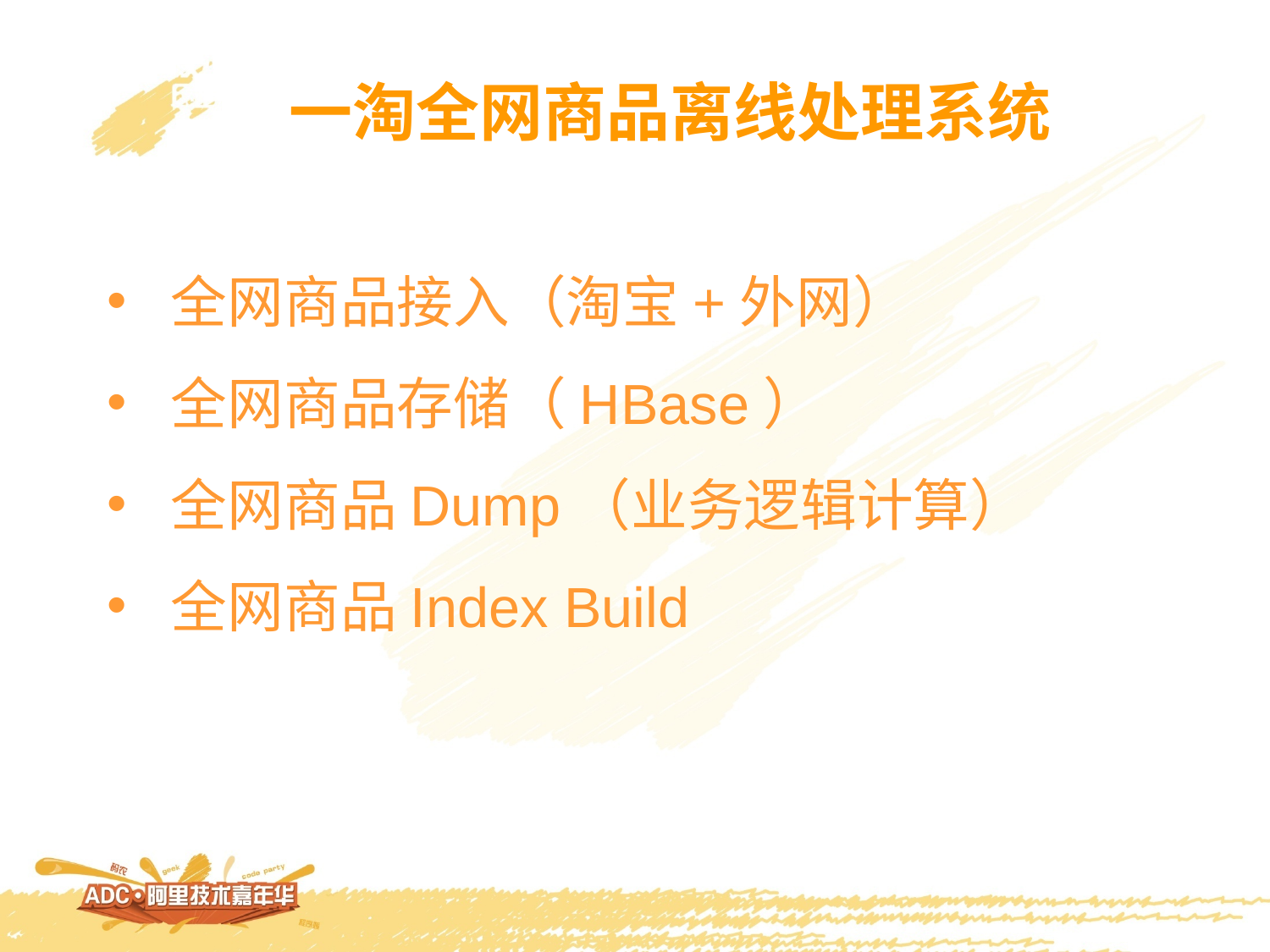

一淘全网商品离线处理系统
全网商品接入（淘宝+外网）
全网商品存储（HBase）
全网商品Dump（业务逻辑计算）
全网商品Index Build